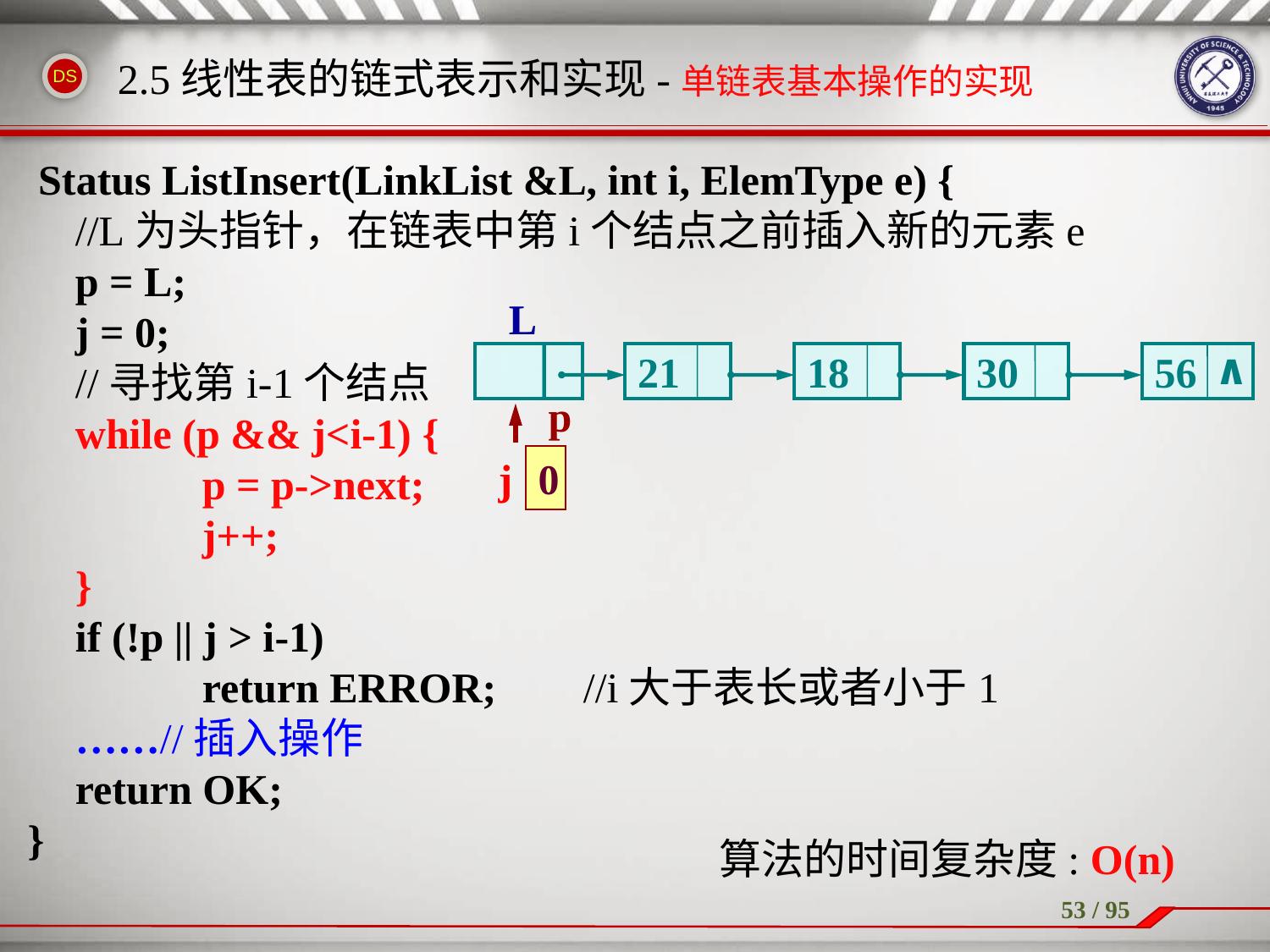

# 2.5线性表的链式表示和实现-单链表基本操作的实现
 Status ListInsert(LinkList &L, int i, ElemType e) {
	//L为头指针，在链表中第i个结点之前插入新的元素e
	p = L;
	j = 0;
	//寻找第i-1个结点
	while (p && j<i-1) {
		p = p->next;
		j++;
	}
	if (!p || j > i-1)
		return ERROR;      	//i大于表长或者小于1
	……//插入操作
	return OK;
}
L

∧
56

30

21

18

p

j
0

算法的时间复杂度: O(n)